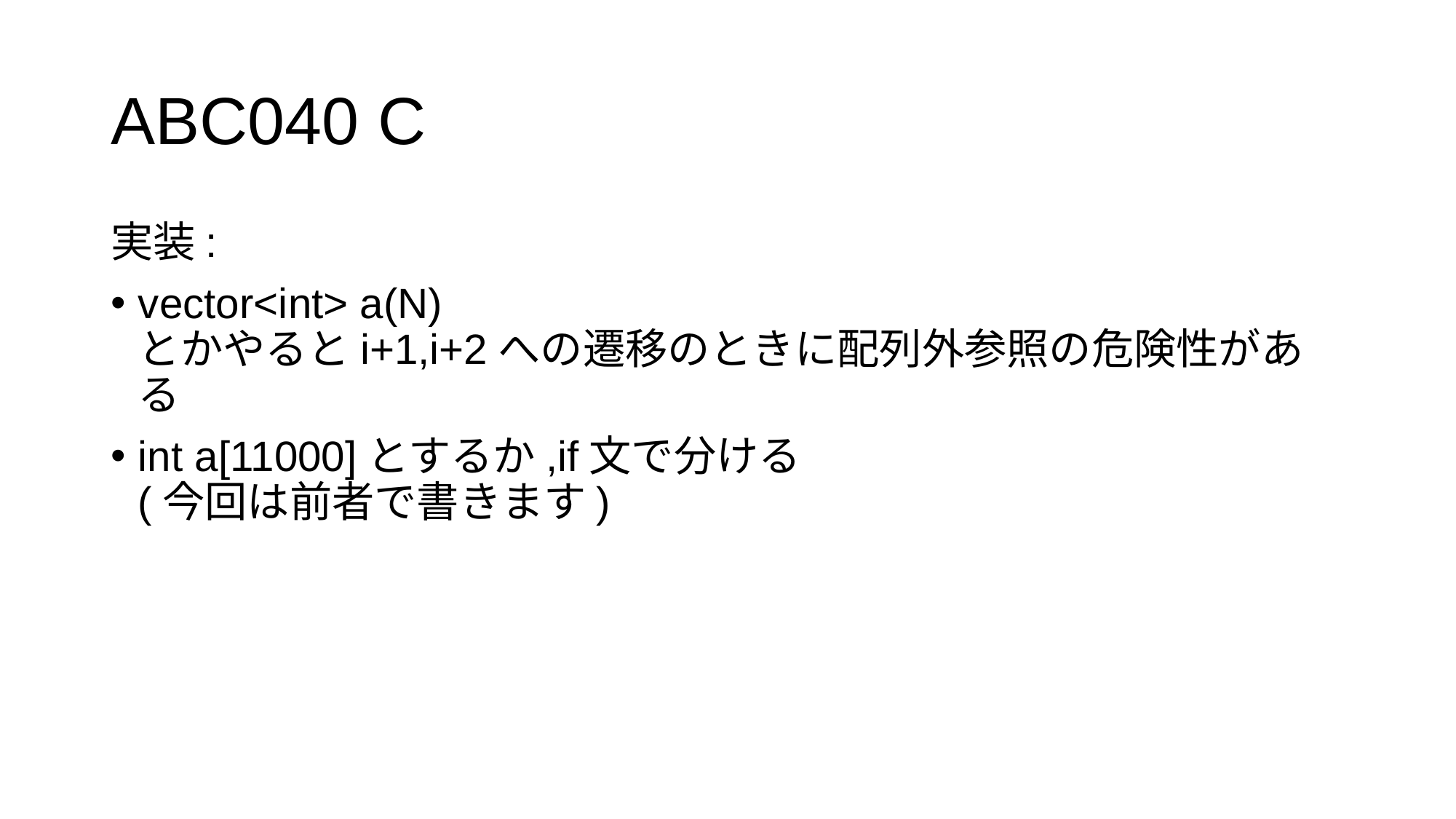

# ABC040 C
実装:
vector<int> a(N)
とかやるとi+1,i+2への遷移のときに配列外参照の危険性がある
int a[11000]とするか,if文で分ける
(今回は前者で書きます)